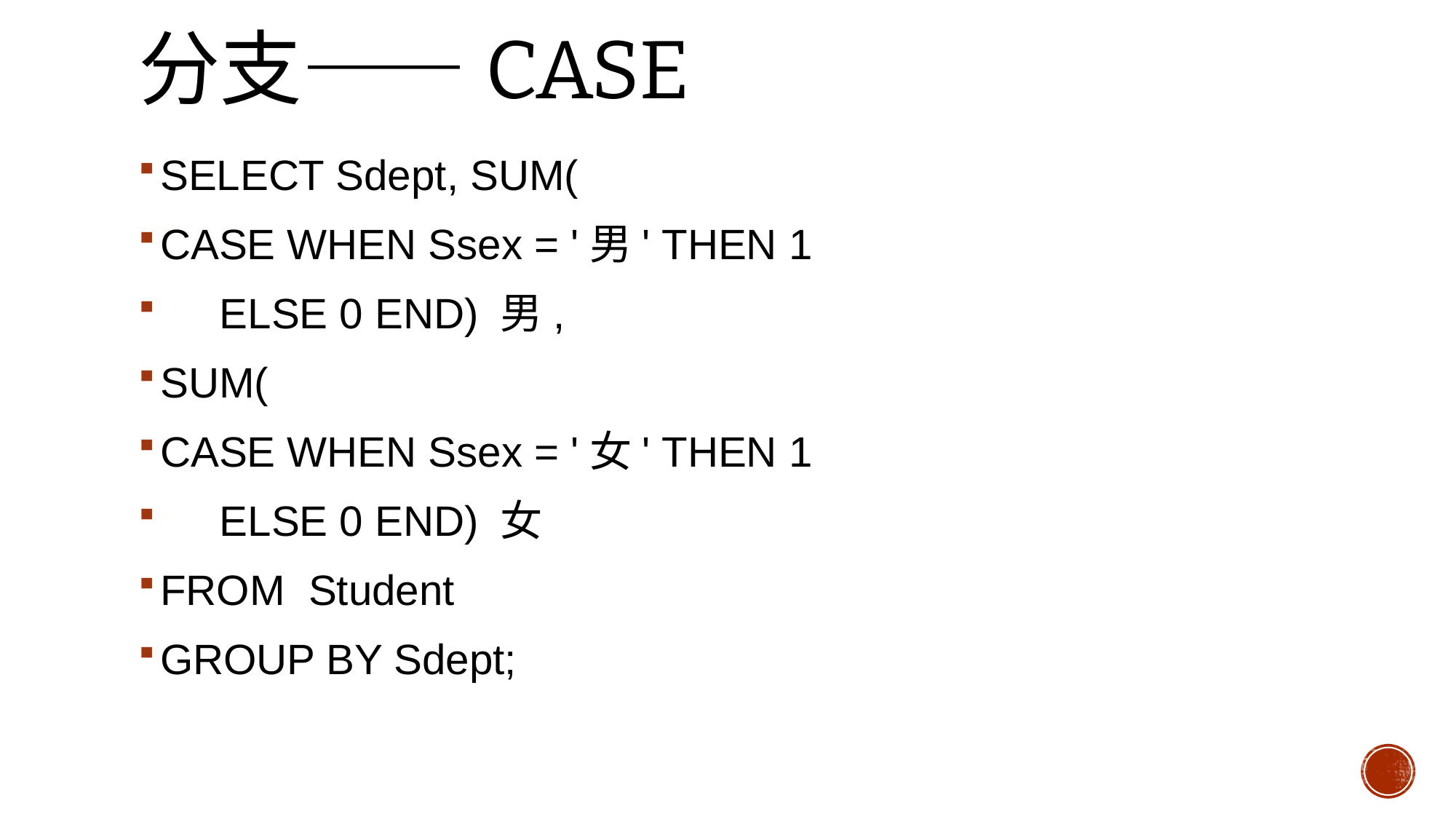

# 分支——CASE
SELECT Sdept, SUM(
CASE WHEN Ssex = '男' THEN 1
     ELSE 0 END) 男,
SUM(
CASE WHEN Ssex = '女' THEN 1
     ELSE 0 END) 女
FROM  Student
GROUP BY Sdept;
43